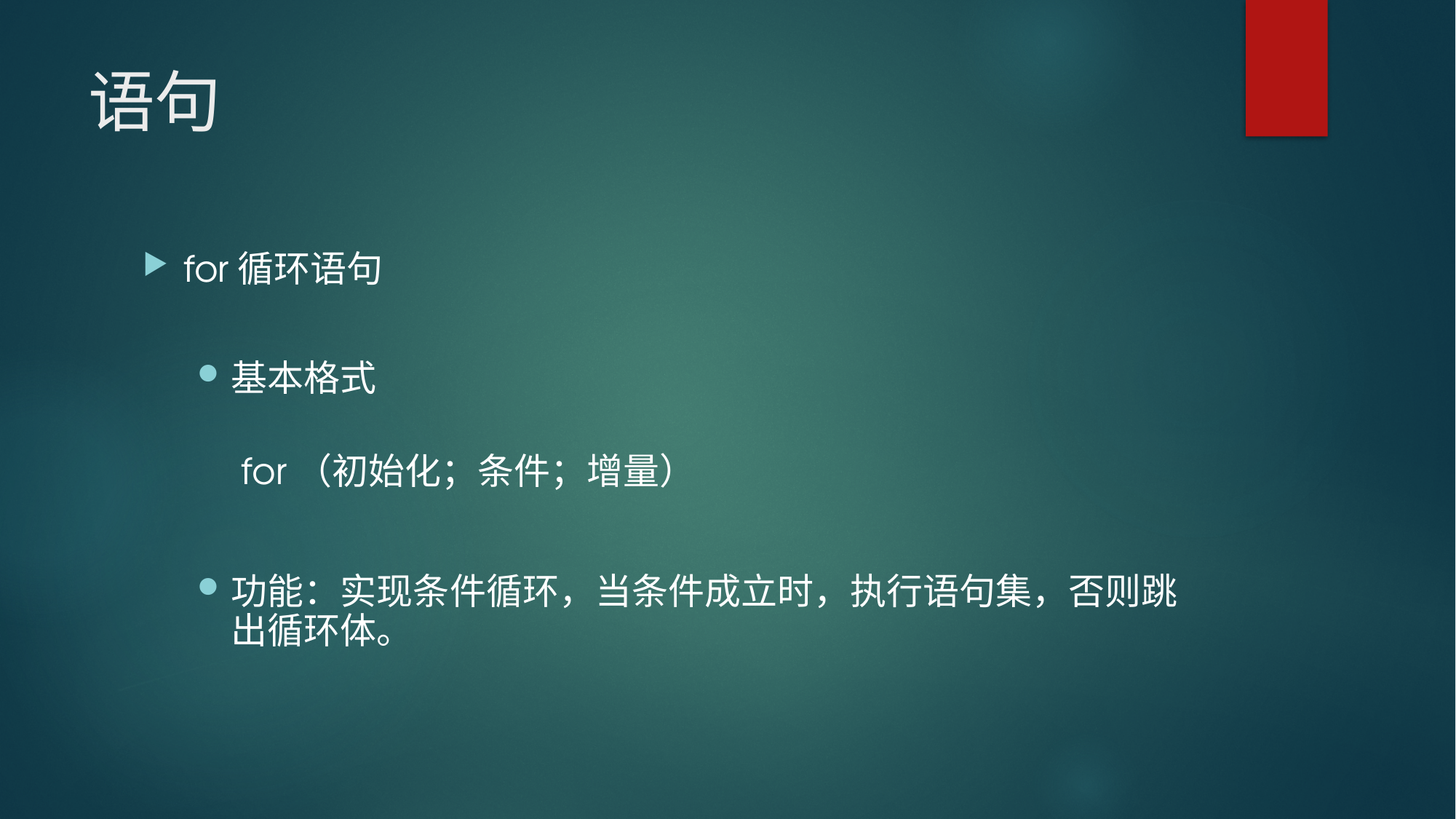

# 语句
for循环语句

基本格式
 for（初始化；条件；增量）

功能：实现条件循环，当条件成立时，执行语句集，否则跳出循环体。